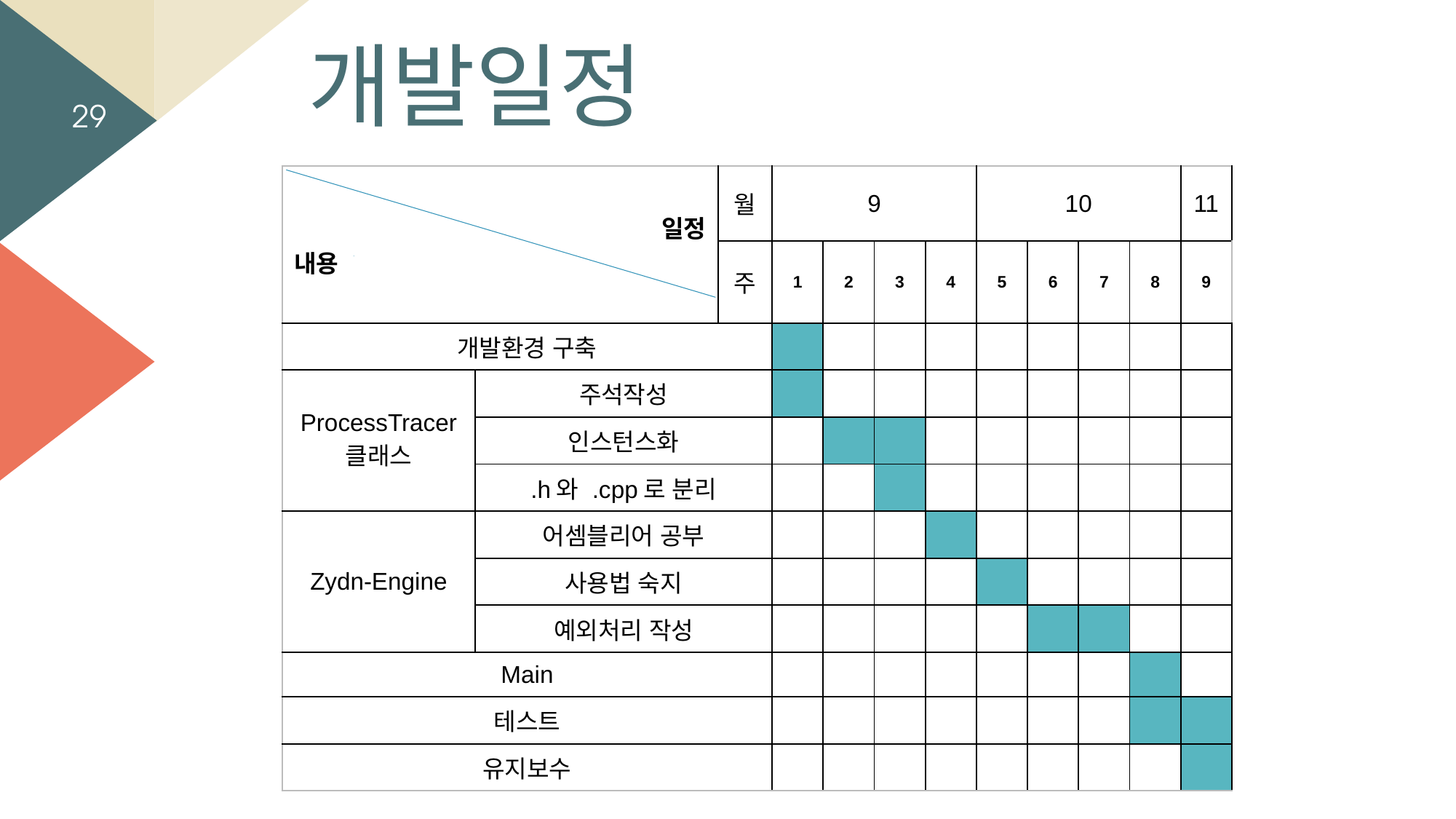

개발일정
29
| 일정 내용 |  | 월 | 9 |  |  |  | 10 |  |  |  | 11 |
| --- | --- | --- | --- | --- | --- | --- | --- | --- | --- | --- | --- |
|  |  | 주 | 1 | 2 | 3 | 4 | 5 | 6 | 7 | 8 | 9 |
| 개발환경 구축 |  |  |  |  |  |  |  |  |  |  |  |
| ProcessTracer 클래스 | 주석작성 |  |  |  |  |  |  |  |  |  |  |
|  | 인스턴스화 |  |  |  |  |  |  |  |  |  |  |
|  | .h와 .cpp로 분리 |  |  |  |  |  |  |  |  |  |  |
| Zydn-Engine | 어셈블리어 공부 |  |  |  |  |  |  |  |  |  |  |
|  | 사용법 숙지 |  |  |  |  |  |  |  |  |  |  |
|  | 예외처리 작성 |  |  |  |  |  |  |  |  |  |  |
| Main |  |  |  |  |  |  |  |  |  |  |  |
| 테스트 |  |  |  |  |  |  |  |  |  |  |  |
| 유지보수 |  |  |  |  |  |  |  |  |  |  |  |